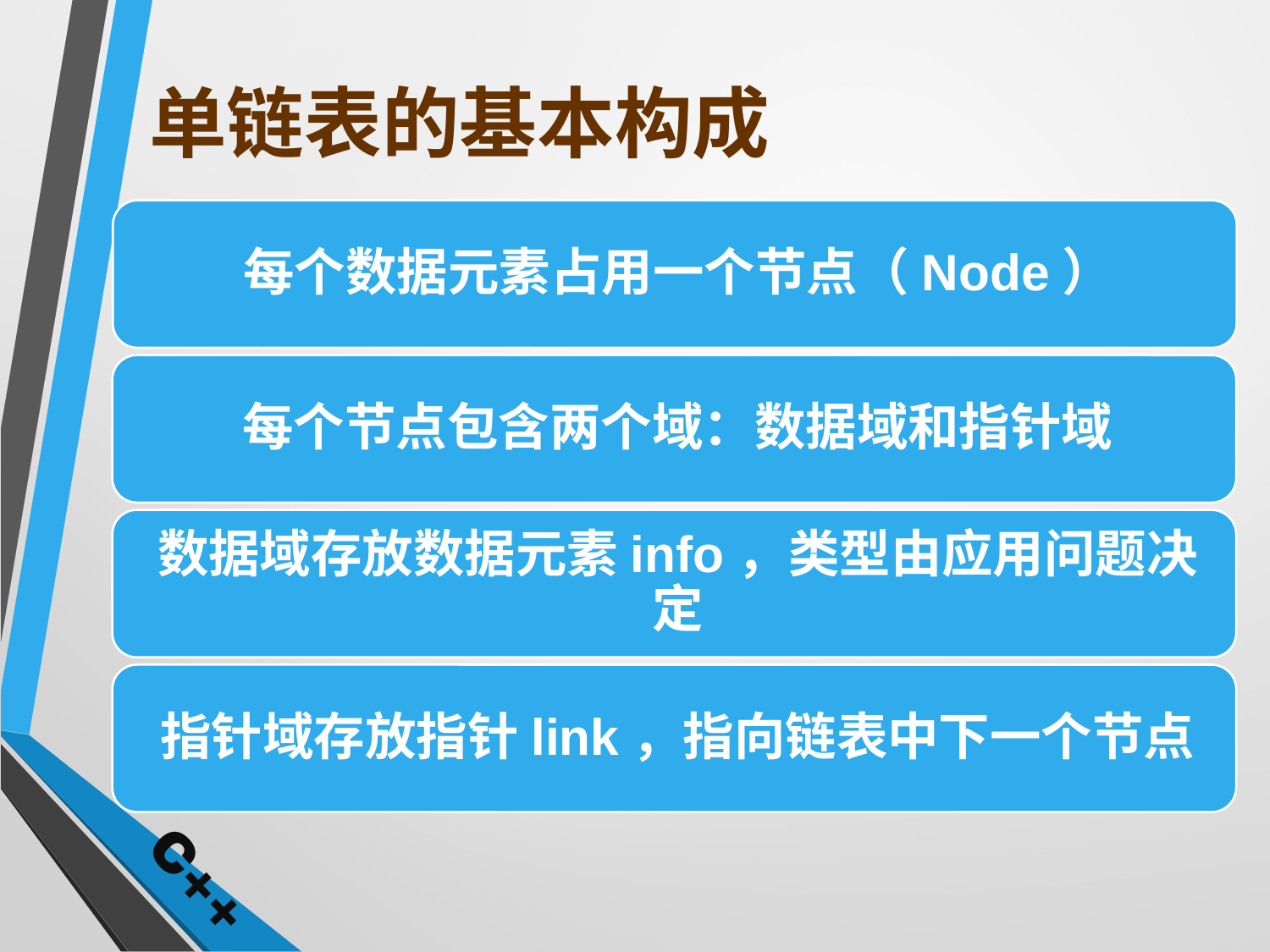

# 单链表的基本构成
每个数据元素占用一个节点（Node）
每个节点包含两个域：数据域和指针域
数据域存放数据元素info，类型由应用问题决定
指针域存放指针link，指向链表中下一个节点